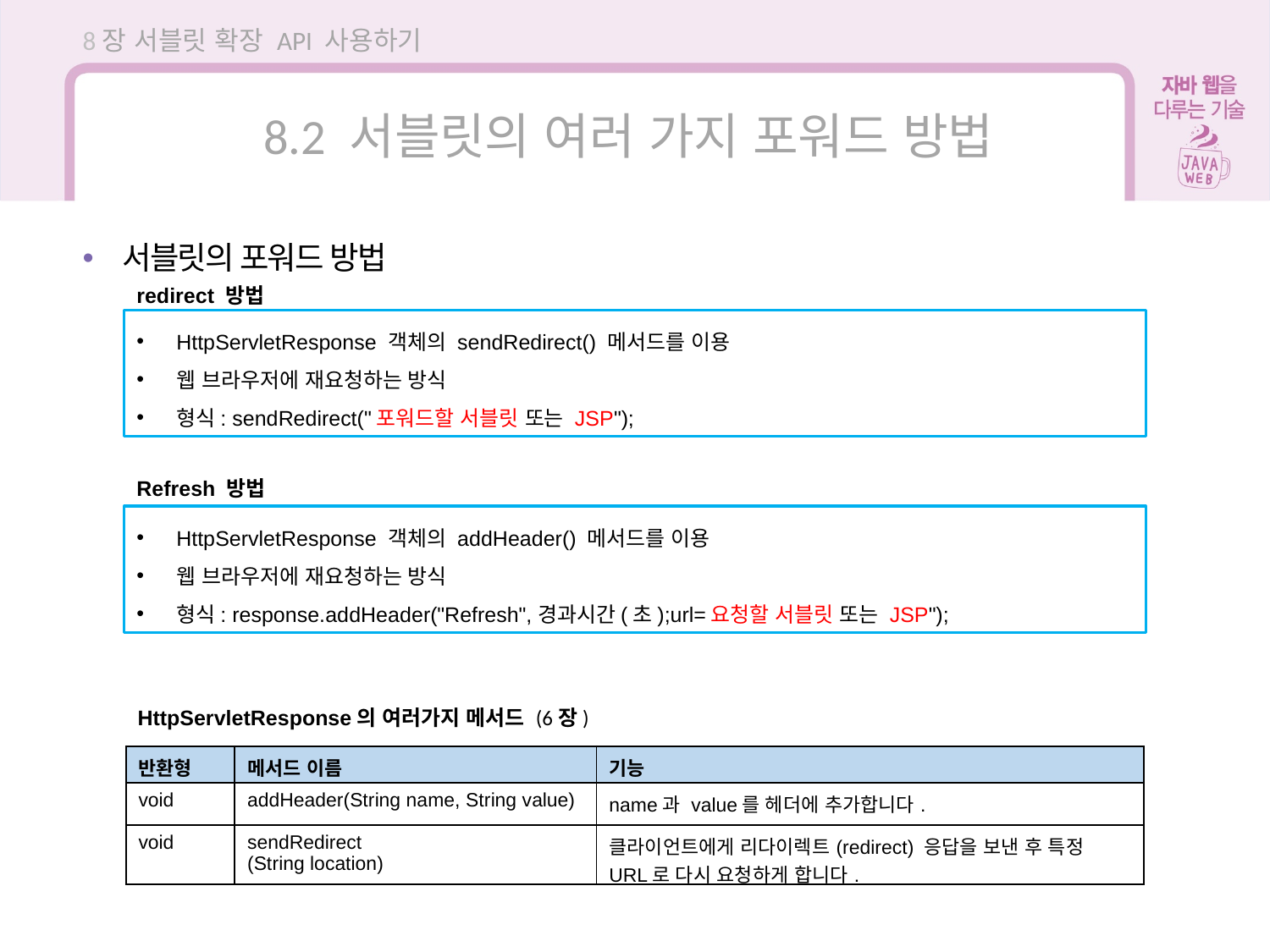

8장 서블릿 확장 API 사용하기
8.2 서블릿의 여러 가지 포워드 방법
서블릿의 포워드 방법
redirect 방법
HttpServletResponse 객체의 sendRedirect() 메서드를 이용
웹 브라우저에 재요청하는 방식
형식: sendRedirect("포워드할 서블릿 또는 JSP");
Refresh 방법
HttpServletResponse 객체의 addHeader() 메서드를 이용
웹 브라우저에 재요청하는 방식
형식: response.addHeader("Refresh",경과시간(초);url=요청할 서블릿 또는 JSP");
HttpServletResponse의 여러가지 메서드 (6장)
| 반환형 | 메서드 이름 | 기능 |
| --- | --- | --- |
| void | addHeader(String name, String value) | name과 value를 헤더에 추가합니다. |
| void | sendRedirect (String location) | 클라이언트에게 리다이렉트(redirect) 응답을 보낸 후 특정 URL로 다시 요청하게 합니다. |